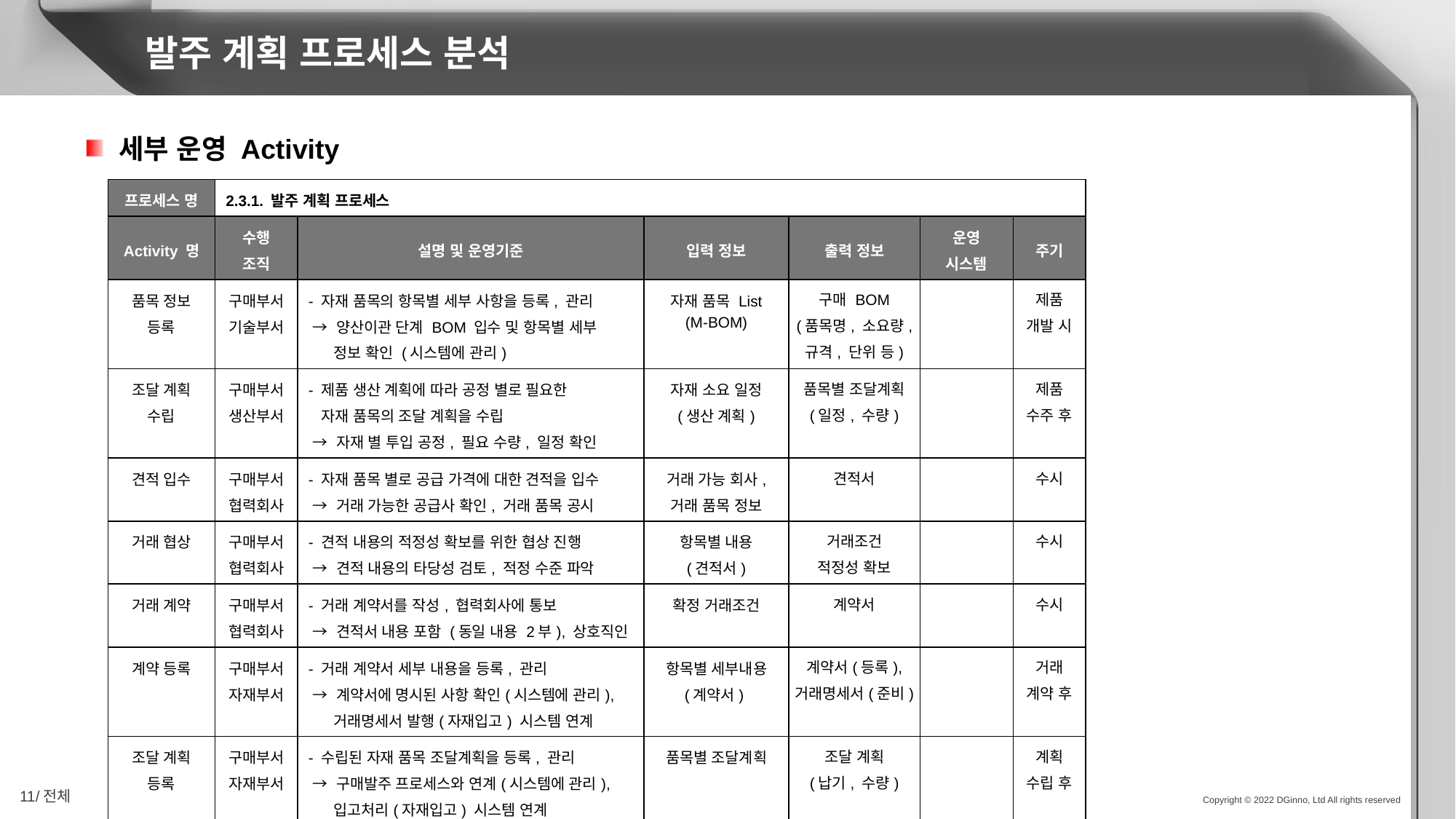

발주 계획 프로세스 분석
 세부 운영 Activity
| 프로세스 명 | 2.3.1. 발주 계획 프로세스 |  |  |  |  |  |
| --- | --- | --- | --- | --- | --- | --- |
| Activity 명 | 수행 조직 | 설명 및 운영기준 | 입력 정보 | 출력 정보 | 운영 시스템 | 주기 |
| 품목 정보 등록 | 구매부서 기술부서 | - 자재 품목의 항목별 세부 사항을 등록, 관리 → 양산이관 단계 BOM 입수 및 항목별 세부 정보 확인 (시스템에 관리) | 자재 품목 List (M-BOM) | 구매 BOM (품목명, 소요량, 규격, 단위 등) |  | 제품 개발 시 |
| 조달 계획 수립 | 구매부서 생산부서 | - 제품 생산 계획에 따라 공정 별로 필요한 자재 품목의 조달 계획을 수립 → 자재 별 투입 공정, 필요 수량, 일정 확인 | 자재 소요 일정 (생산 계획) | 품목별 조달계획 (일정, 수량) |  | 제품 수주 후 |
| 견적 입수 | 구매부서 협력회사 | - 자재 품목 별로 공급 가격에 대한 견적을 입수 → 거래 가능한 공급사 확인, 거래 품목 공시 | 거래 가능 회사, 거래 품목 정보 | 견적서 |  | 수시 |
| 거래 협상 | 구매부서 협력회사 | - 견적 내용의 적정성 확보를 위한 협상 진행 → 견적 내용의 타당성 검토, 적정 수준 파악 | 항목별 내용 (견적서) | 거래조건 적정성 확보 |  | 수시 |
| 거래 계약 | 구매부서 협력회사 | - 거래 계약서를 작성, 협력회사에 통보 → 견적서 내용 포함 (동일 내용 2부), 상호직인 | 확정 거래조건 | 계약서 |  | 수시 |
| 계약 등록 | 구매부서 자재부서 | - 거래 계약서 세부 내용을 등록, 관리 → 계약서에 명시된 사항 확인(시스템에 관리), 거래명세서 발행(자재입고) 시스템 연계 | 항목별 세부내용 (계약서) | 계약서(등록), 거래명세서(준비) |  | 거래 계약 후 |
| 조달 계획 등록 | 구매부서 자재부서 | - 수립된 자재 품목 조달계획을 등록, 관리 → 구매발주 프로세스와 연계(시스템에 관리), 입고처리(자재입고) 시스템 연계 | 품목별 조달계획 | 조달 계획 (납기, 수량) |  | 계획 수립 후 |